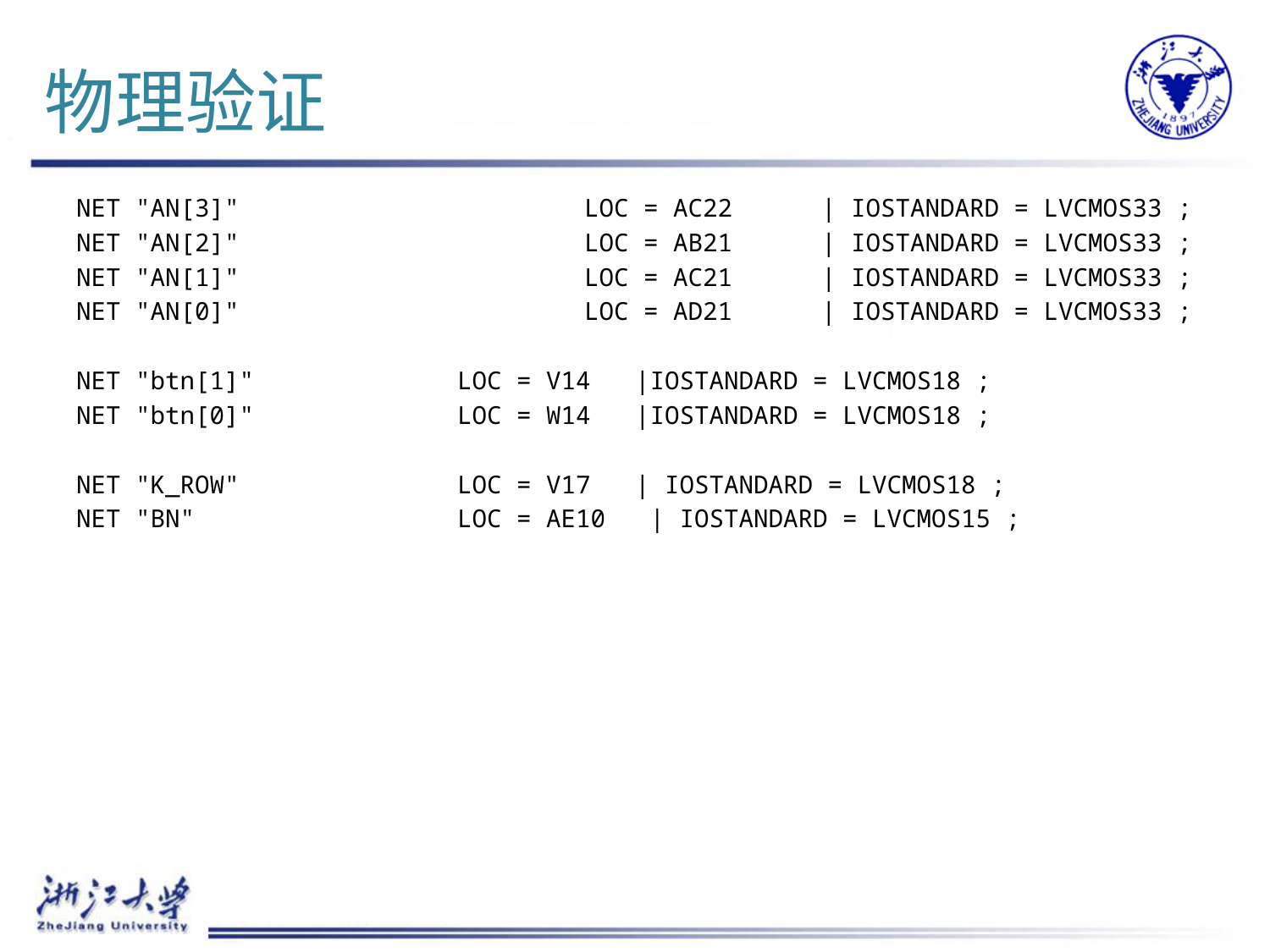

# 物理验证
NET "AN[3]" 			LOC = AC22      | IOSTANDARD = LVCMOS33 ;
NET "AN[2]" 			LOC = AB21      | IOSTANDARD = LVCMOS33 ;
NET "AN[1]" 			LOC = AC21      | IOSTANDARD = LVCMOS33 ;
NET "AN[0]" 			LOC = AD21      | IOSTANDARD = LVCMOS33 ;

NET "btn[1]"		LOC = V14   |IOSTANDARD = LVCMOS18 ;
NET "btn[0]"		LOC = W14   |IOSTANDARD = LVCMOS18 ;

NET "K_ROW" 		LOC = V17   | IOSTANDARD = LVCMOS18 ;
NET "BN"			LOC = AE10   | IOSTANDARD = LVCMOS15 ;